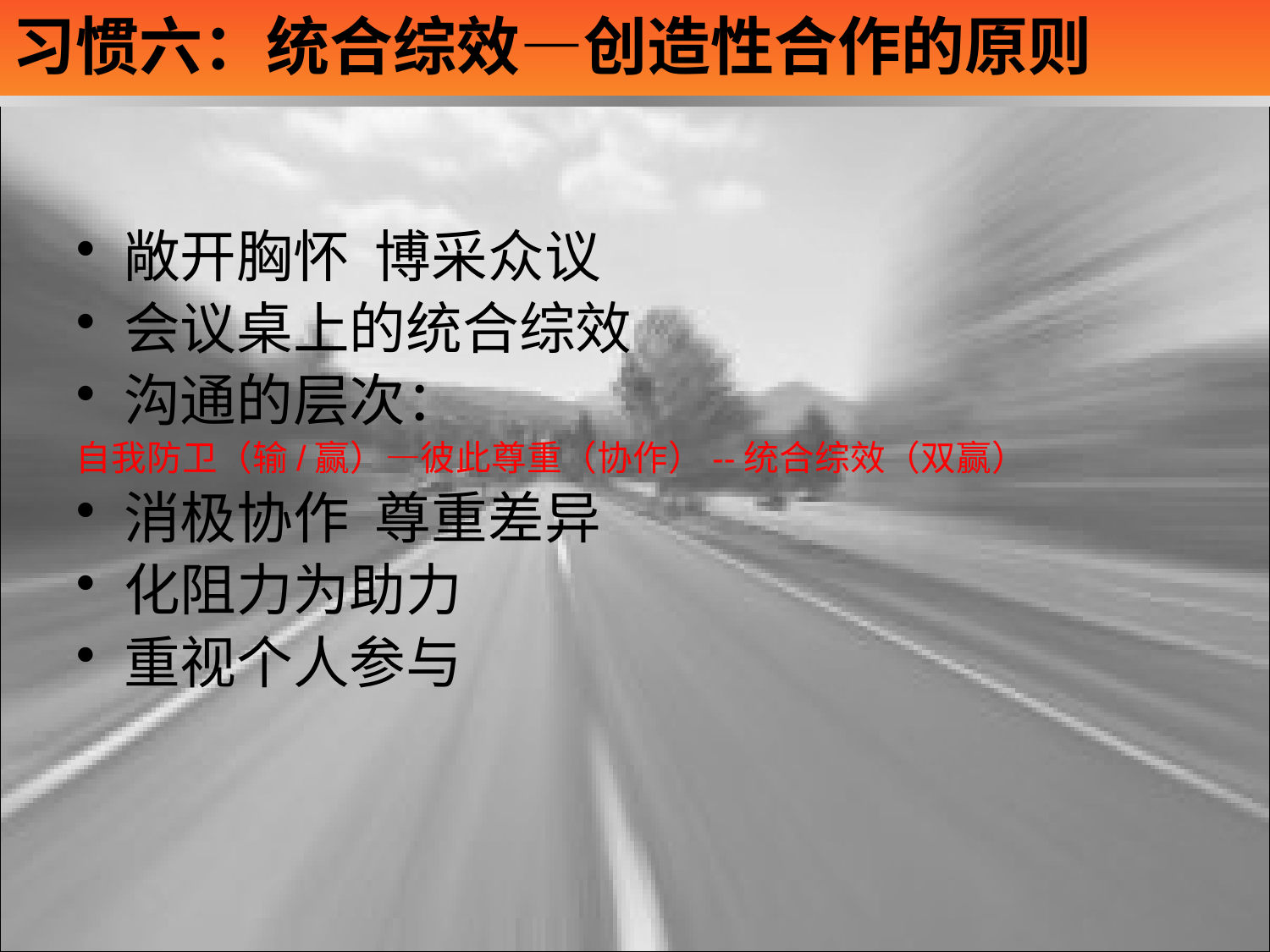

# 习惯六：统合综效—创造性合作的原则
敞开胸怀  博采众议
会议桌上的统合综效
沟通的层次：
自我防卫（输/赢）—彼此尊重（协作）--统合综效（双赢）
消极协作  尊重差异
化阻力为助力
重视个人参与